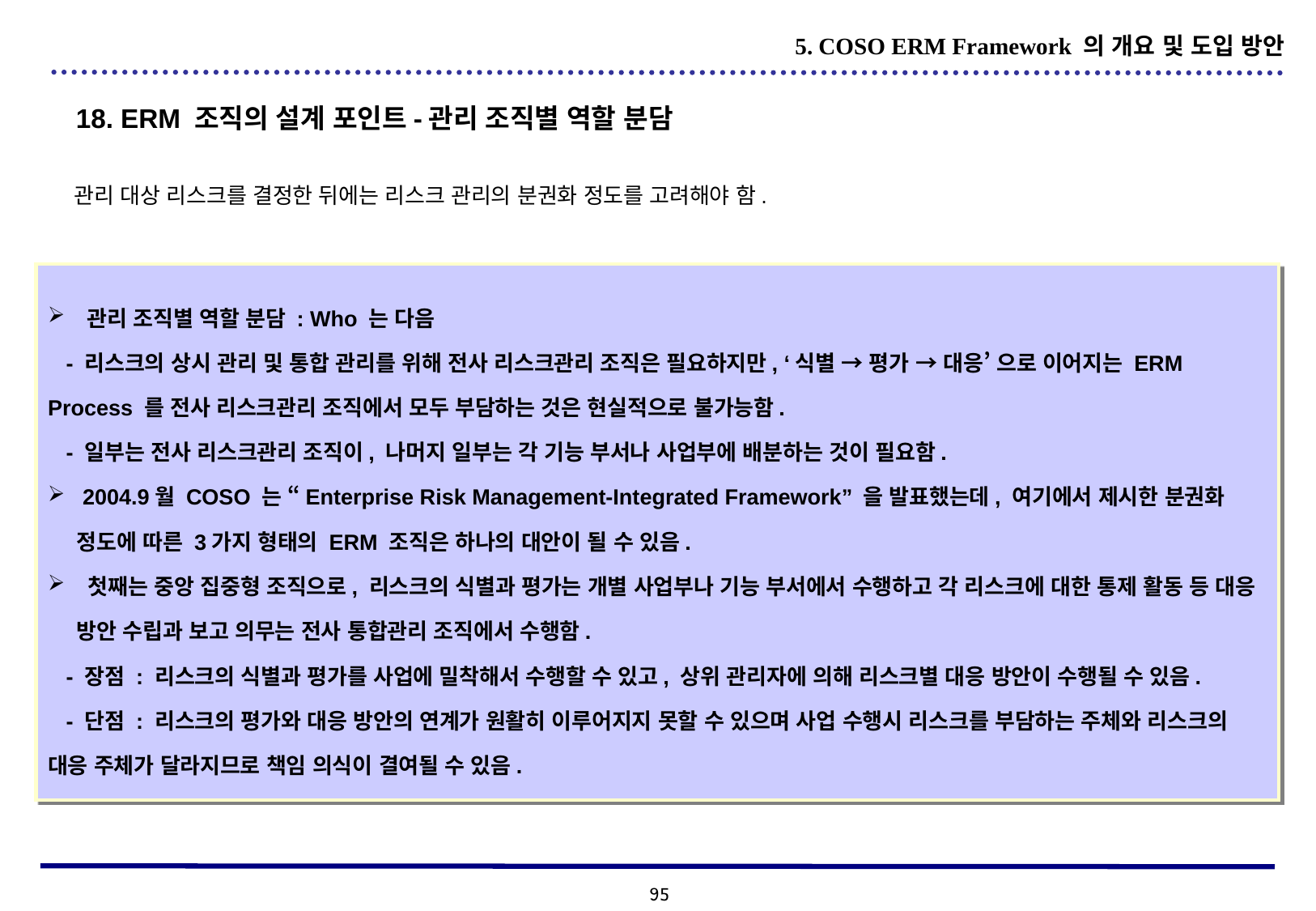

5. COSO ERM Framework 의 개요 및 도입 방안
18. ERM 조직의 설계 포인트-관리 조직별 역할 분담
관리 대상 리스크를 결정한 뒤에는 리스크 관리의 분권화 정도를 고려해야 함.
 관리 조직별 역할 분담 : Who 는 다음
   - 리스크의 상시 관리 및 통합 관리를 위해 전사 리스크관리 조직은 필요하지만, ‘식별 → 평가 → 대응’ 으로 이어지는 ERM Process 를 전사 리스크관리 조직에서 모두 부담하는 것은 현실적으로 불가능함.
   - 일부는 전사 리스크관리 조직이, 나머지 일부는 각 기능 부서나 사업부에 배분하는 것이 필요함.
 2004.9월 COSO 는 “Enterprise Risk Management-Integrated Framework” 을 발표했는데, 여기에서 제시한 분권화 정도에 따른 3가지 형태의 ERM 조직은 하나의 대안이 될 수 있음.
 첫째는 중앙 집중형 조직으로, 리스크의 식별과 평가는 개별 사업부나 기능 부서에서 수행하고 각 리스크에 대한 통제 활동 등 대응 방안 수립과 보고 의무는 전사 통합관리 조직에서 수행함.
   - 장점 : 리스크의 식별과 평가를 사업에 밀착해서 수행할 수 있고, 상위 관리자에 의해 리스크별 대응 방안이 수행될 수 있음.
   - 단점 : 리스크의 평가와 대응 방안의 연계가 원활히 이루어지지 못할 수 있으며 사업 수행시 리스크를 부담하는 주체와 리스크의 대응 주체가 달라지므로 책임 의식이 결여될 수 있음.